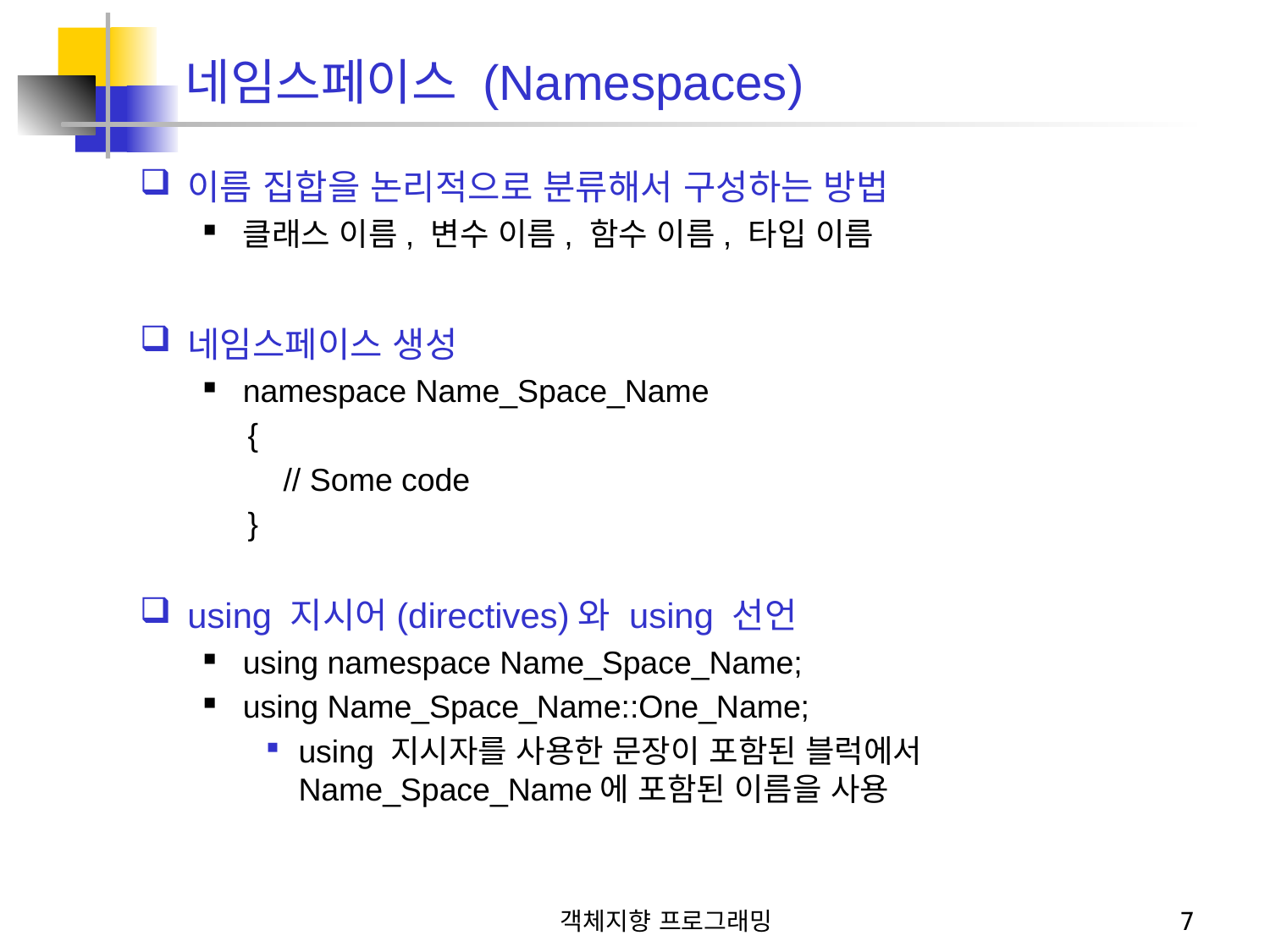

네임스페이스 (Namespaces)
이름 집합을 논리적으로 분류해서 구성하는 방법
클래스 이름, 변수 이름, 함수 이름, 타입 이름

네임스페이스 생성
namespace Name_Space_Name
     {
         // Some code
     }

using 지시어(directives)와 using 선언
using namespace Name_Space_Name;
using Name_Space_Name::One_Name;
using 지시자를 사용한 문장이 포함된 블럭에서 Name_Space_Name에 포함된 이름을 사용
객체지향 프로그래밍
7